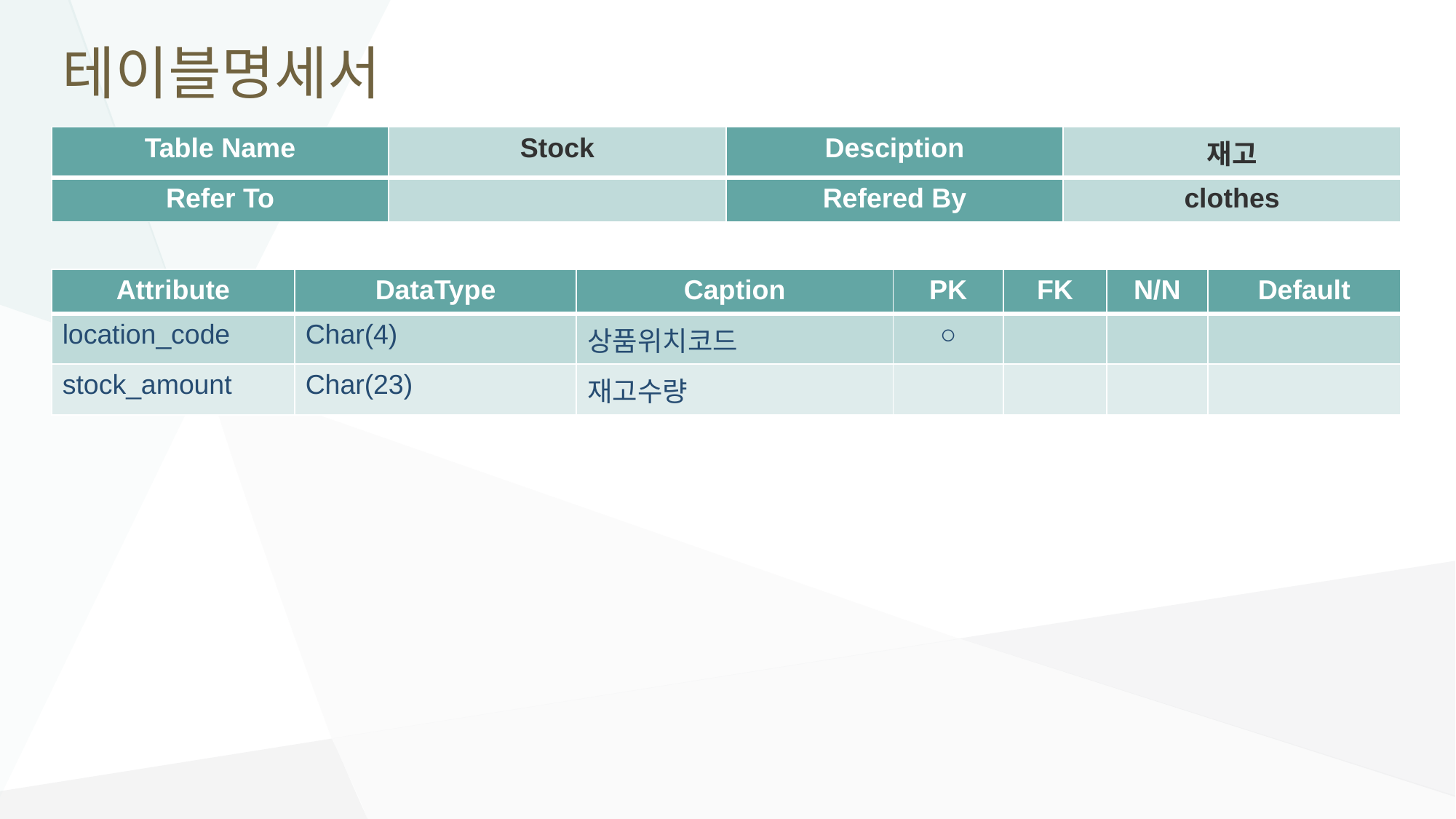

# 테이블명세서
| Table Name | Stock | Desciption | 재고 |
| --- | --- | --- | --- |
| Refer To |  | Refered By | clothes |
| Attribute | DataType | Caption | PK | FK | N/N | Default |
| --- | --- | --- | --- | --- | --- | --- |
| location\_code | Char(4) | 상품위치코드 | ○ |  |  |  |
| stock\_amount | Char(23) | 재고수량 |  |  |  |  |